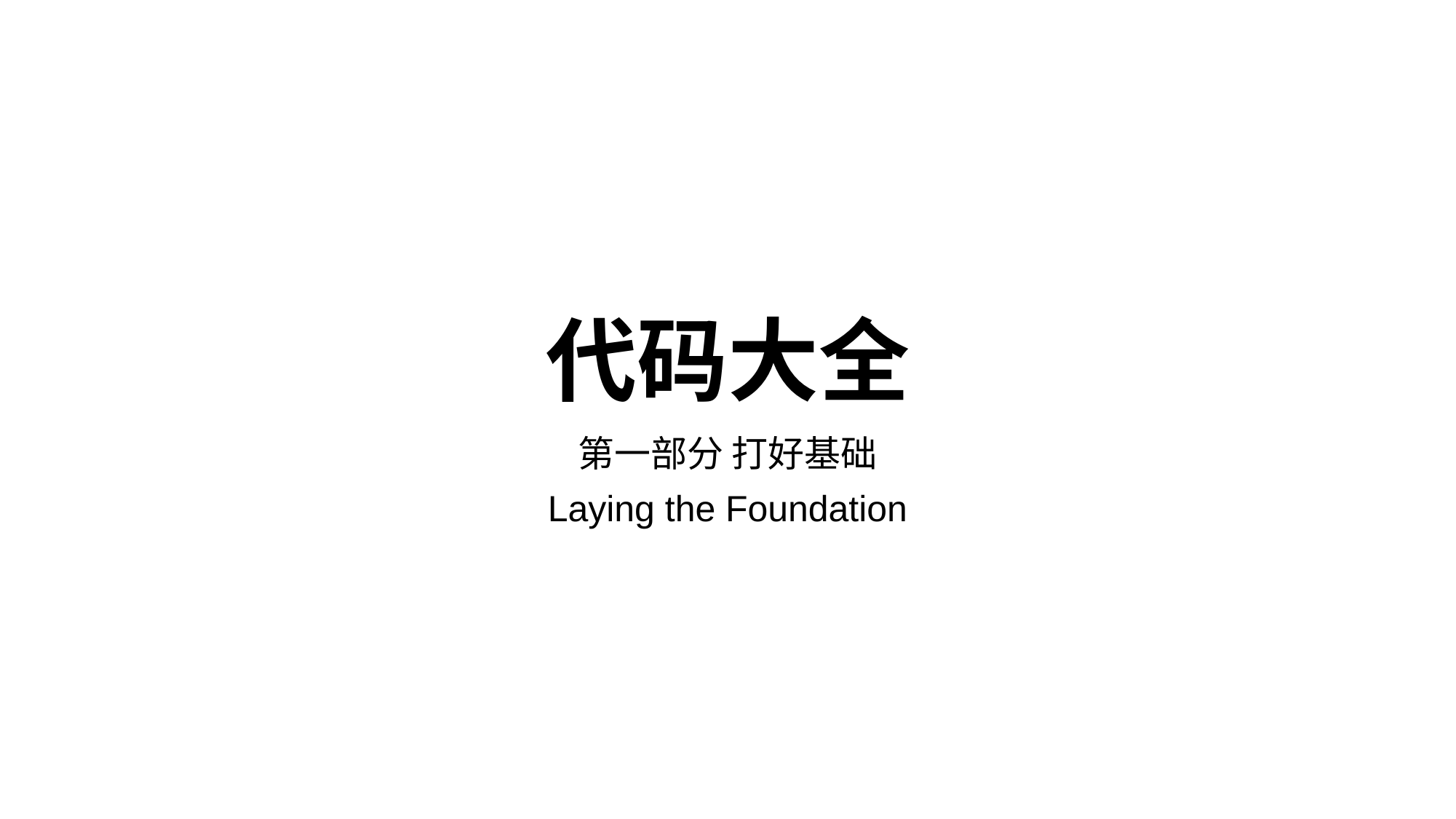

# 代码大全
第一部分 打好基础
Laying the Foundation